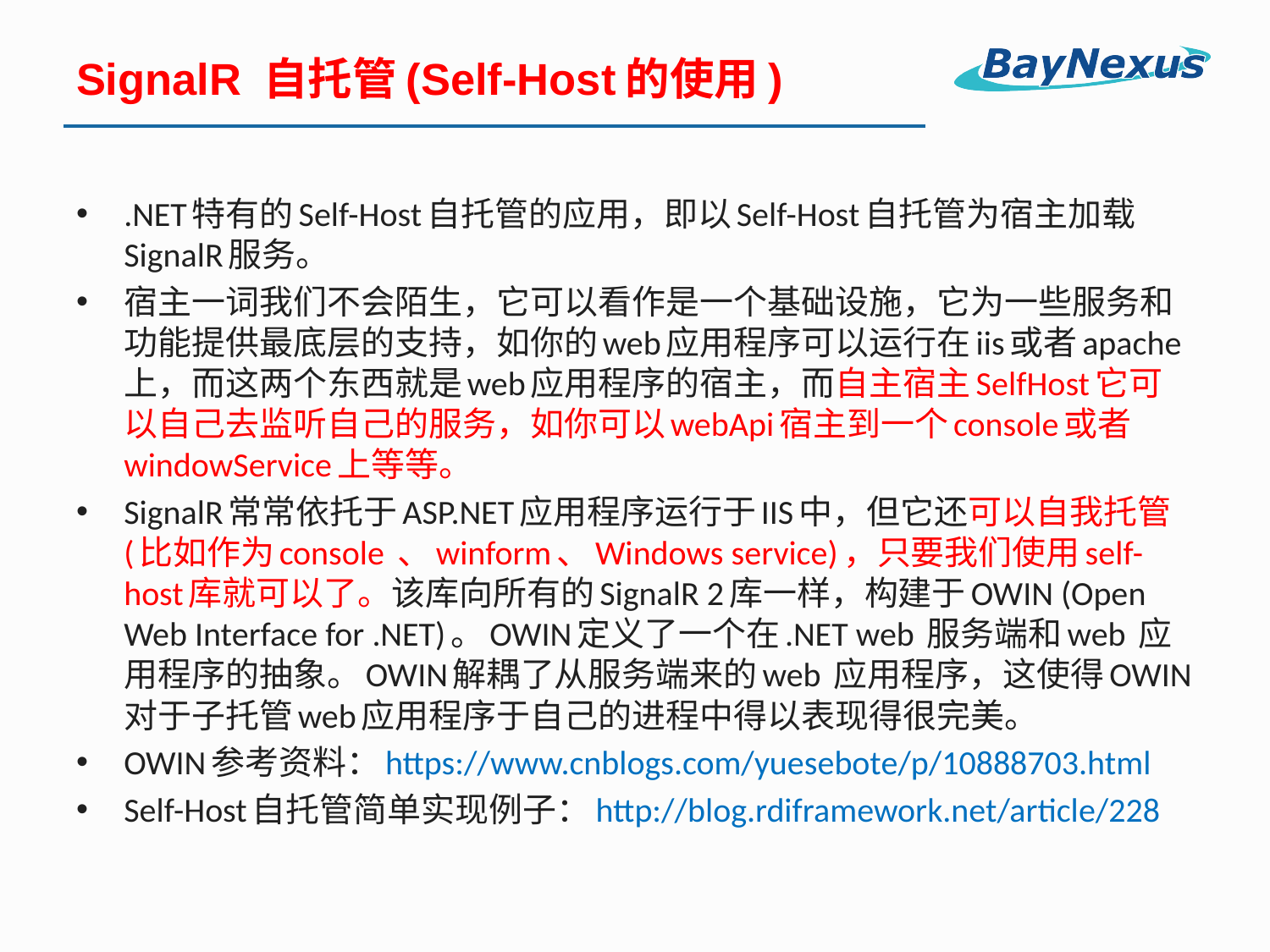

# SignalR 自托管(Self-Host的使用)

.NET特有的Self-Host自托管的应用，即以Self-Host自托管为宿主加载SignalR服务。
宿主一词我们不会陌生，它可以看作是一个基础设施，它为一些服务和功能提供最底层的支持，如你的web应用程序可以运行在iis或者apache上，而这两个东西就是web应用程序的宿主，而自主宿主SelfHost它可以自己去监听自己的服务，如你可以webApi宿主到一个console或者windowService上等等。
SignalR常常依托于ASP.NET应用程序运行于IIS中，但它还可以自我托管(比如作为console 、winform、Windows service)，只要我们使用self-host库就可以了。该库向所有的SignalR 2库一样，构建于OWIN (Open Web Interface for .NET)。OWIN定义了一个在.NET web 服务端和web 应用程序的抽象。OWIN解耦了从服务端来的web 应用程序，这使得OWIN对于子托管web应用程序于自己的进程中得以表现得很完美。
OWIN参考资料：https://www.cnblogs.com/yuesebote/p/10888703.html
Self-Host自托管简单实现例子：http://blog.rdiframework.net/article/228